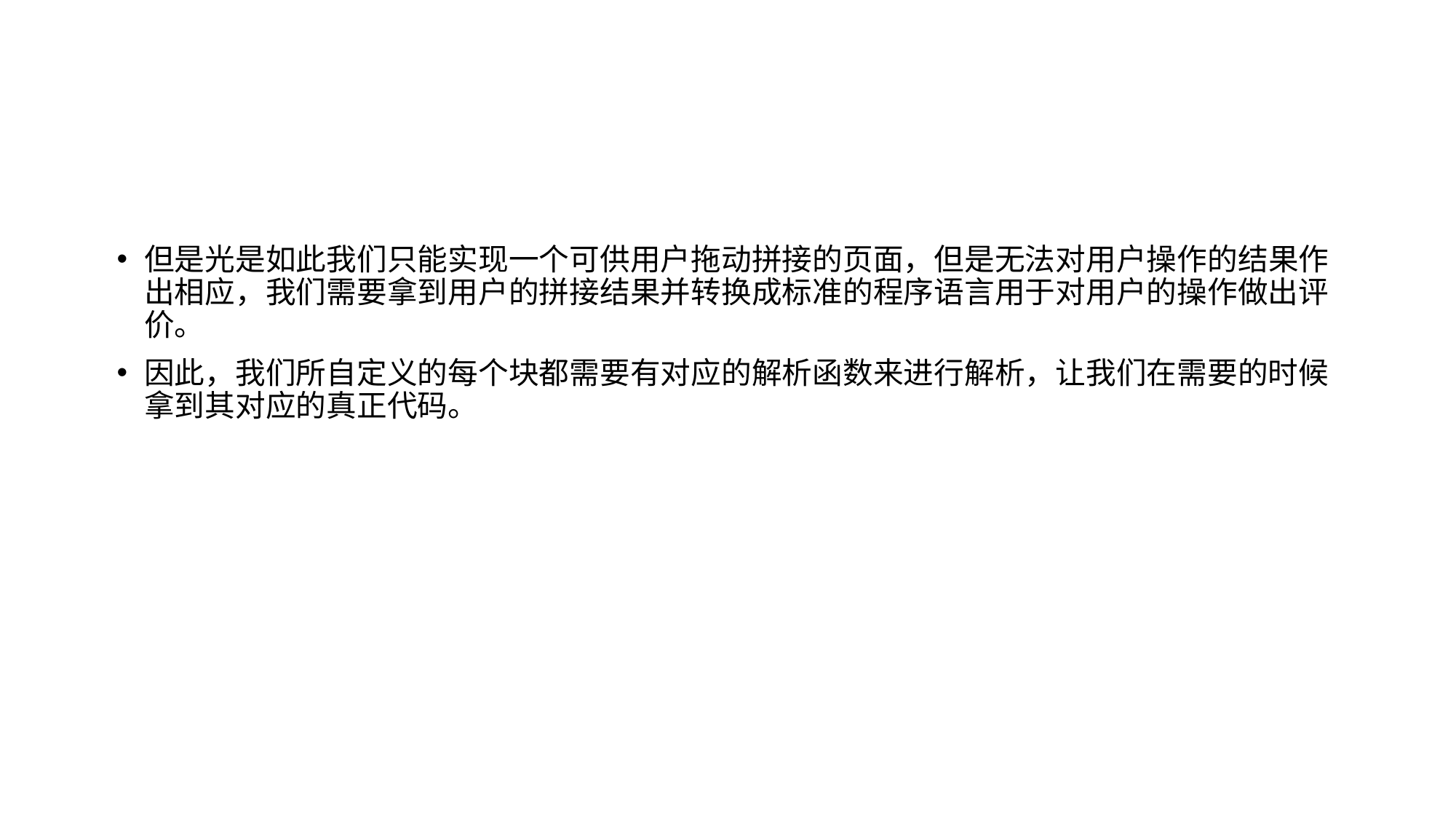

但是光是如此我们只能实现一个可供用户拖动拼接的页面，但是无法对用户操作的结果作出相应，我们需要拿到用户的拼接结果并转换成标准的程序语言用于对用户的操作做出评价。
因此，我们所自定义的每个块都需要有对应的解析函数来进行解析，让我们在需要的时候拿到其对应的真正代码。